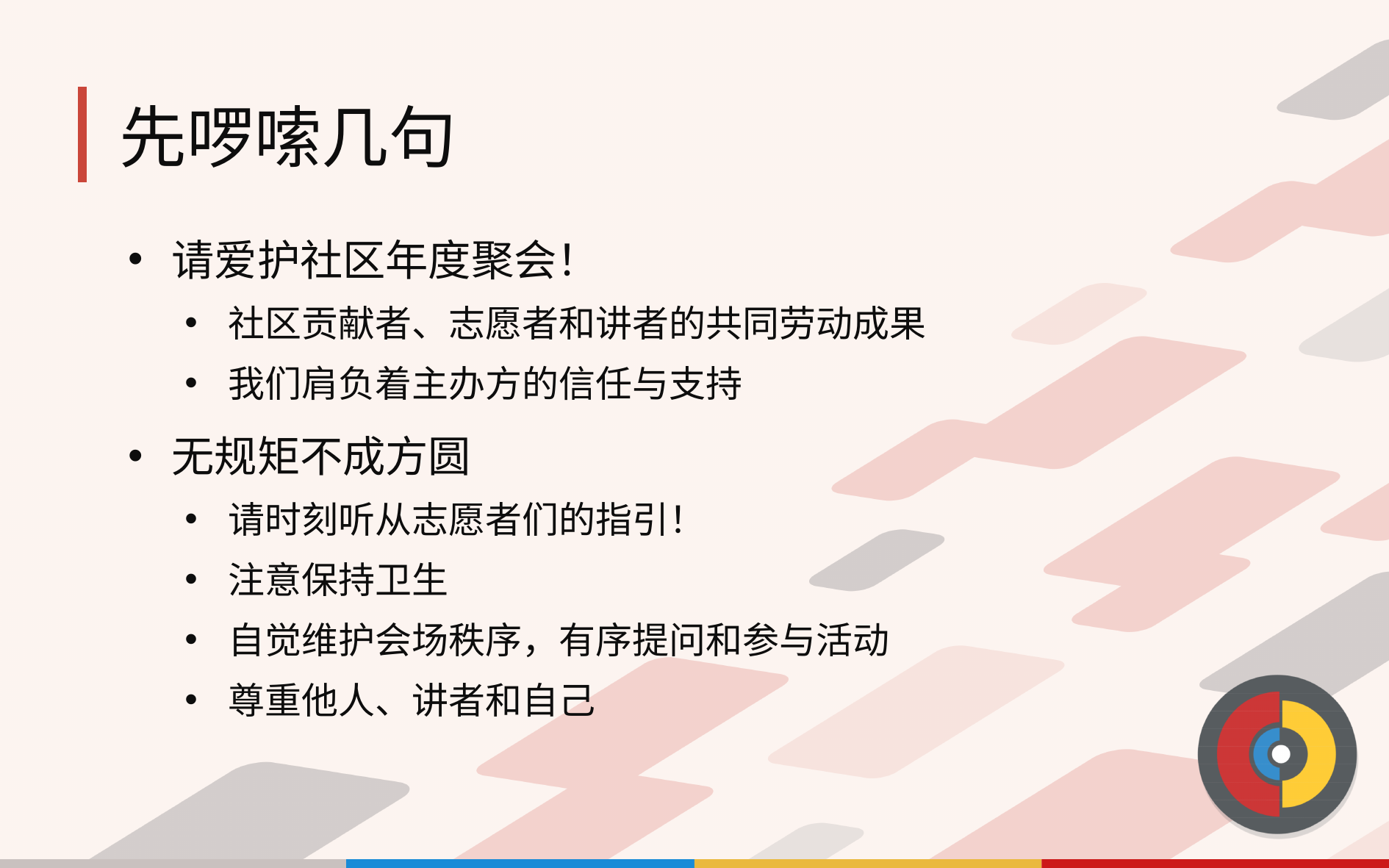

# 先啰嗦几句
请爱护社区年度聚会！
社区贡献者、志愿者和讲者的共同劳动成果
我们肩负着主办方的信任与支持
无规矩不成方圆
请时刻听从志愿者们的指引！
注意保持卫生
自觉维护会场秩序，有序提问和参与活动
尊重他人、讲者和自己